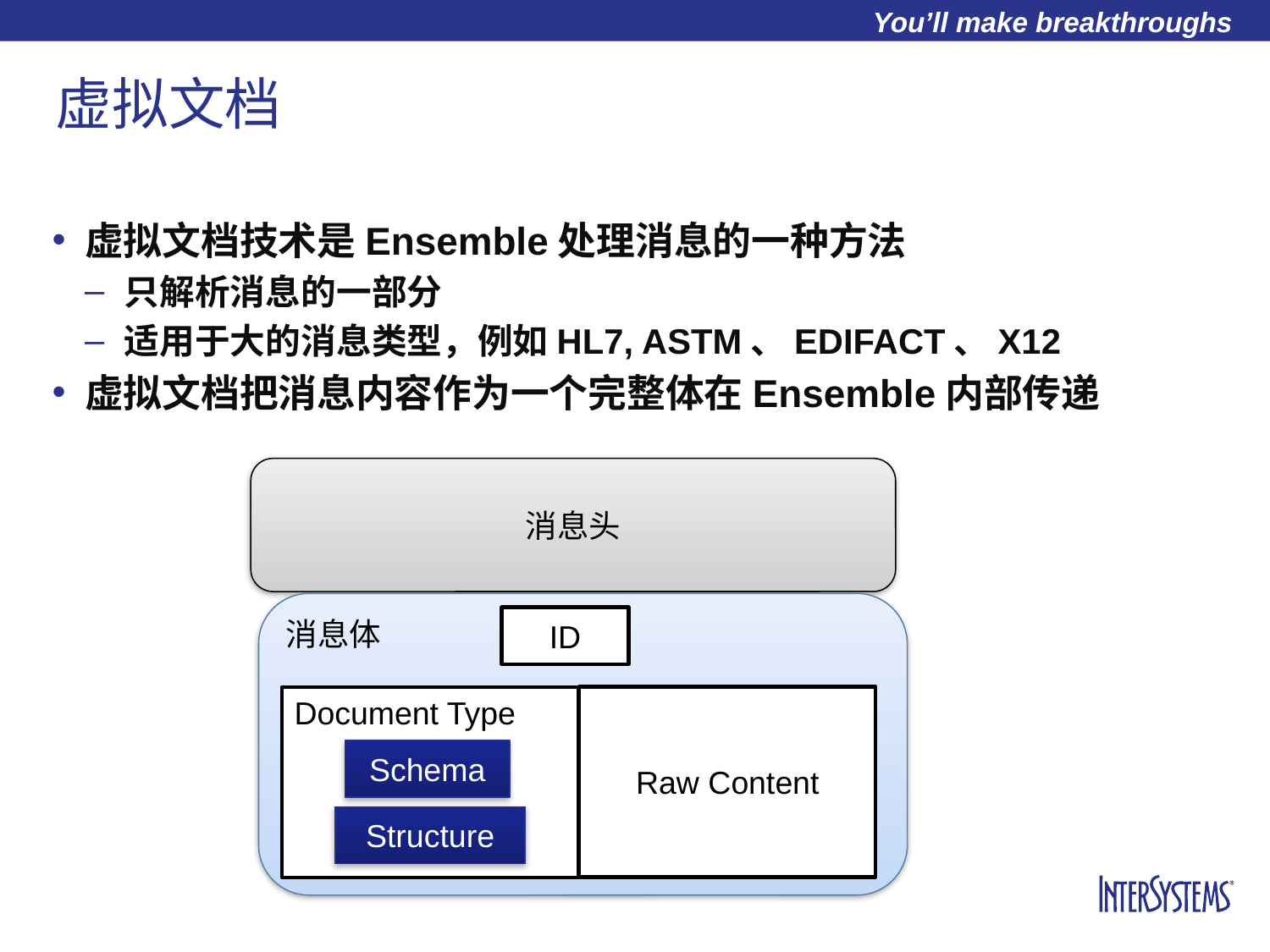

# 虚拟文档

虚拟文档技术是Ensemble处理消息的一种方法
只解析消息的一部分
适用于大的消息类型，例如HL7, ASTM、EDIFACT、X12
虚拟文档把消息内容作为一个完整体在Ensemble内部传递

消息头
消息体
ID
Raw Content
Document Type
Schema
Structure